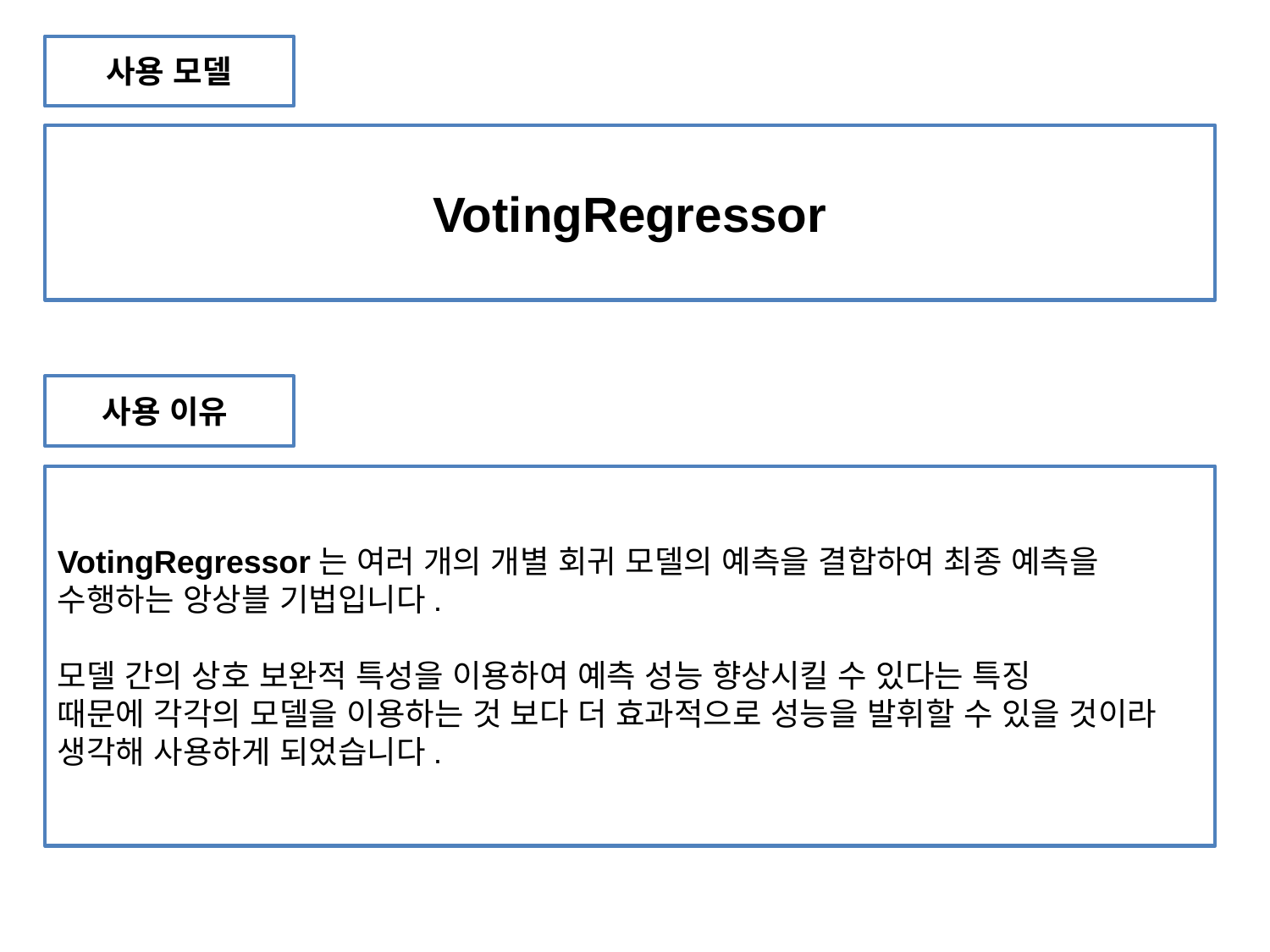

사용 모델
VotingRegressor
사용 이유
VotingRegressor는 여러 개의 개별 회귀 모델의 예측을 결합하여 최종 예측을 수행하는 앙상블 기법입니다.

모델 간의 상호 보완적 특성을 이용하여 예측 성능 향상시킬 수 있다는 특징
때문에 각각의 모델을 이용하는 것 보다 더 효과적으로 성능을 발휘할 수 있을 것이라 생각해 사용하게 되었습니다.